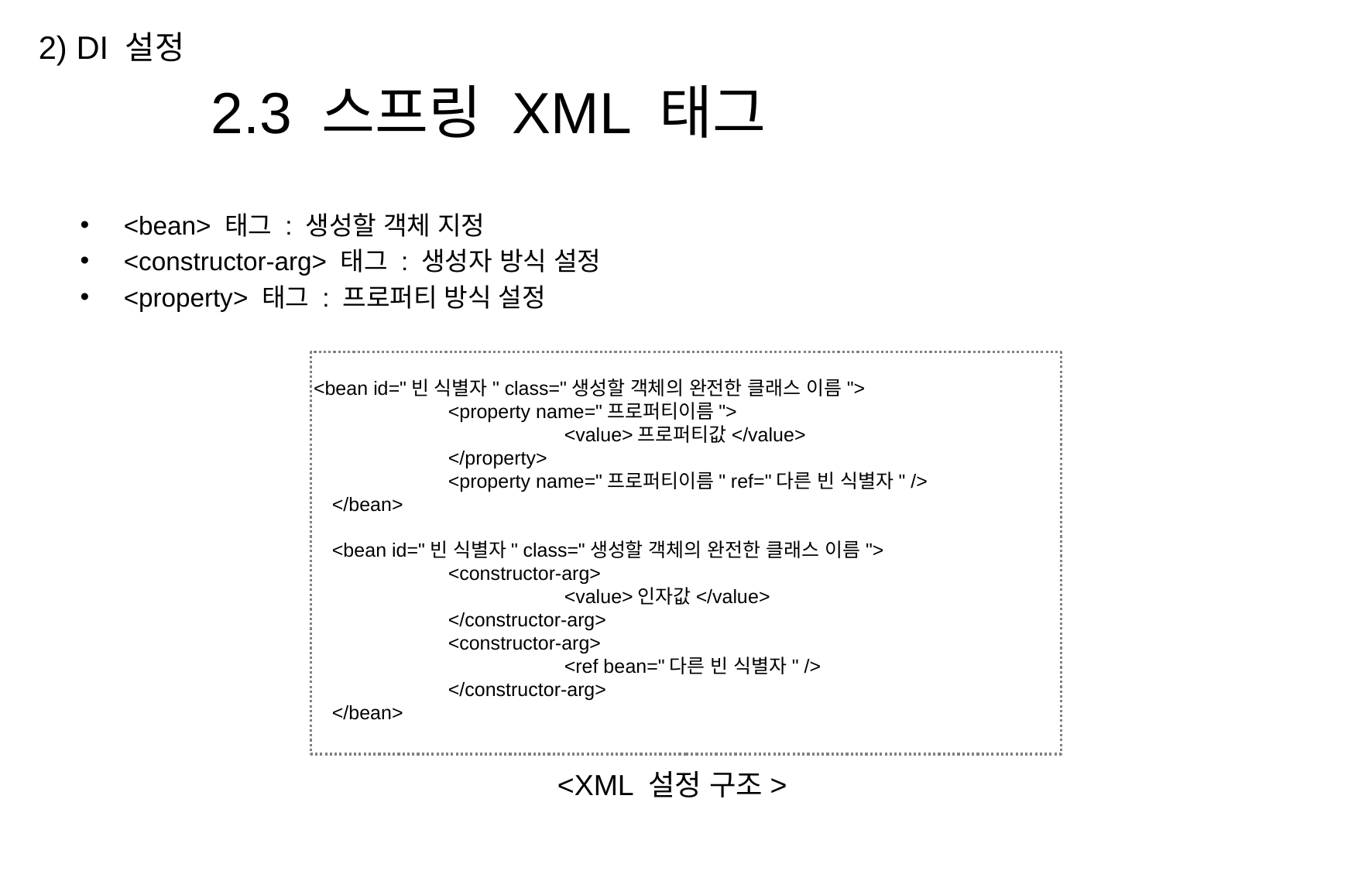

# 2) DI 설정
2.3 스프링 XML 태그
<bean> 태그 : 생성할 객체 지정
<constructor-arg> 태그 : 생성자 방식 설정
<property> 태그 : 프로퍼티 방식 설정

                  <bean id="빈 식별자" class="생성할 객체의 완전한 클래스 이름">
		<property name="프로퍼티이름">
			<value>프로퍼티값</value>
		</property>
		<property name="프로퍼티이름" ref="다른 빈 식별자" />
	</bean>

	<bean id="빈 식별자" class="생성할 객체의 완전한 클래스 이름">
		<constructor-arg>
			<value>인자값</value>
		</constructor-arg>
		<constructor-arg>
			<ref bean="다른 빈 식별자" />
		</constructor-arg>
	</bean>
<XML 설정 구조>